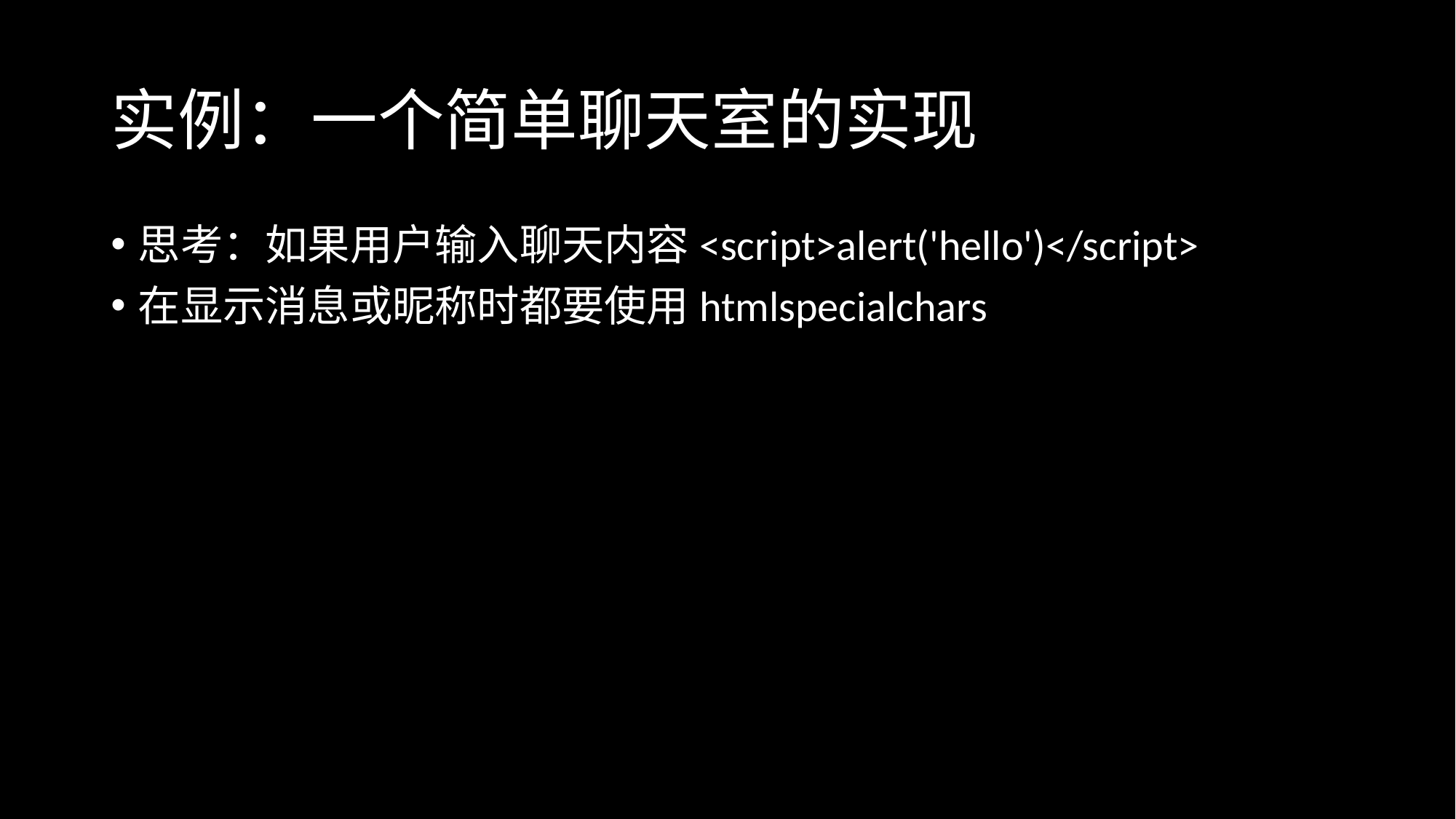

# 实例：一个简单聊天室的实现
思考：如果用户输入聊天内容<script>alert('hello')</script>
在显示消息或昵称时都要使用htmlspecialchars